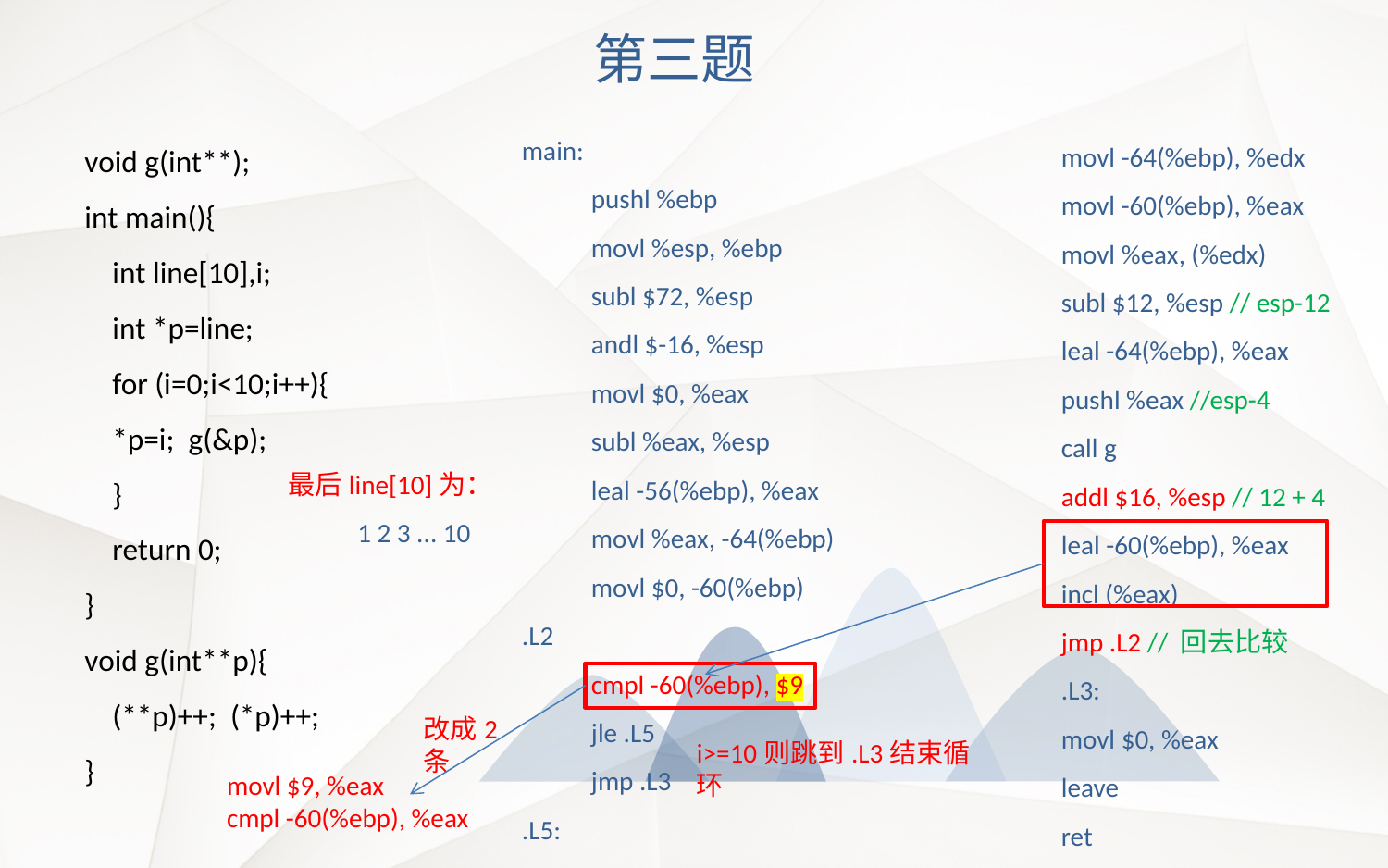

第三题
main:
pushl %ebp
movl %esp, %ebp
subl $72, %esp
andl $-16, %esp
movl $0, %eax
subl %eax, %esp
leal -56(%ebp), %eax
movl %eax, -64(%ebp)
movl $0, -60(%ebp)
.L2
cmpl -60(%ebp), $9
jle .L5
jmp .L3
.L5:

void g(int**);
int main(){
    int line[10],i;
    int *p=line;
    for (i=0;i<10;i++){
    *p=i;  g(&p);
    }
    return 0;
}
void g(int**p){
    (**p)++;  (*p)++;
}
movl -64(%ebp), %edx
movl -60(%ebp), %eax
movl %eax, (%edx)
subl $12, %esp // esp-12
leal -64(%ebp), %eax
pushl %eax //esp-4
call g
addl $16, %esp // 12 + 4
leal -60(%ebp), %eax
incl (%eax)
jmp .L2 // 回去比较
.L3:
movl $0, %eax
leave
ret

最后line[10]为：
1 2 3 ... 10

改成2条
i>=10则跳到.L3结束循环
movl $9, %eax
cmpl -60(%ebp), %eax